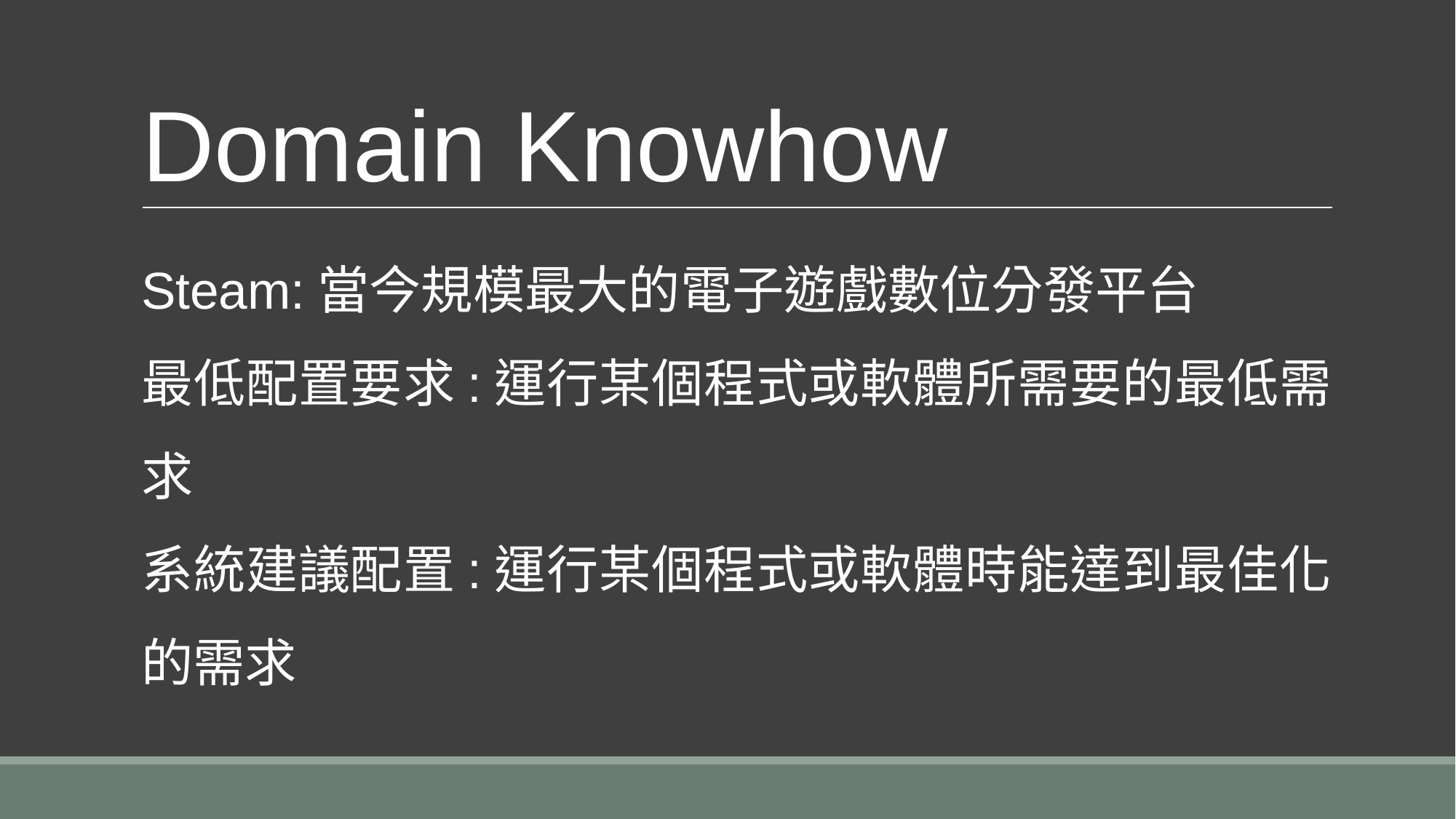

# Domain Knowhow
Steam:當今規模最大的電子遊戲數位分發平台
最低配置要求:運行某個程式或軟體所需要的最低需求
系統建議配置:運行某個程式或軟體時能達到最佳化的需求